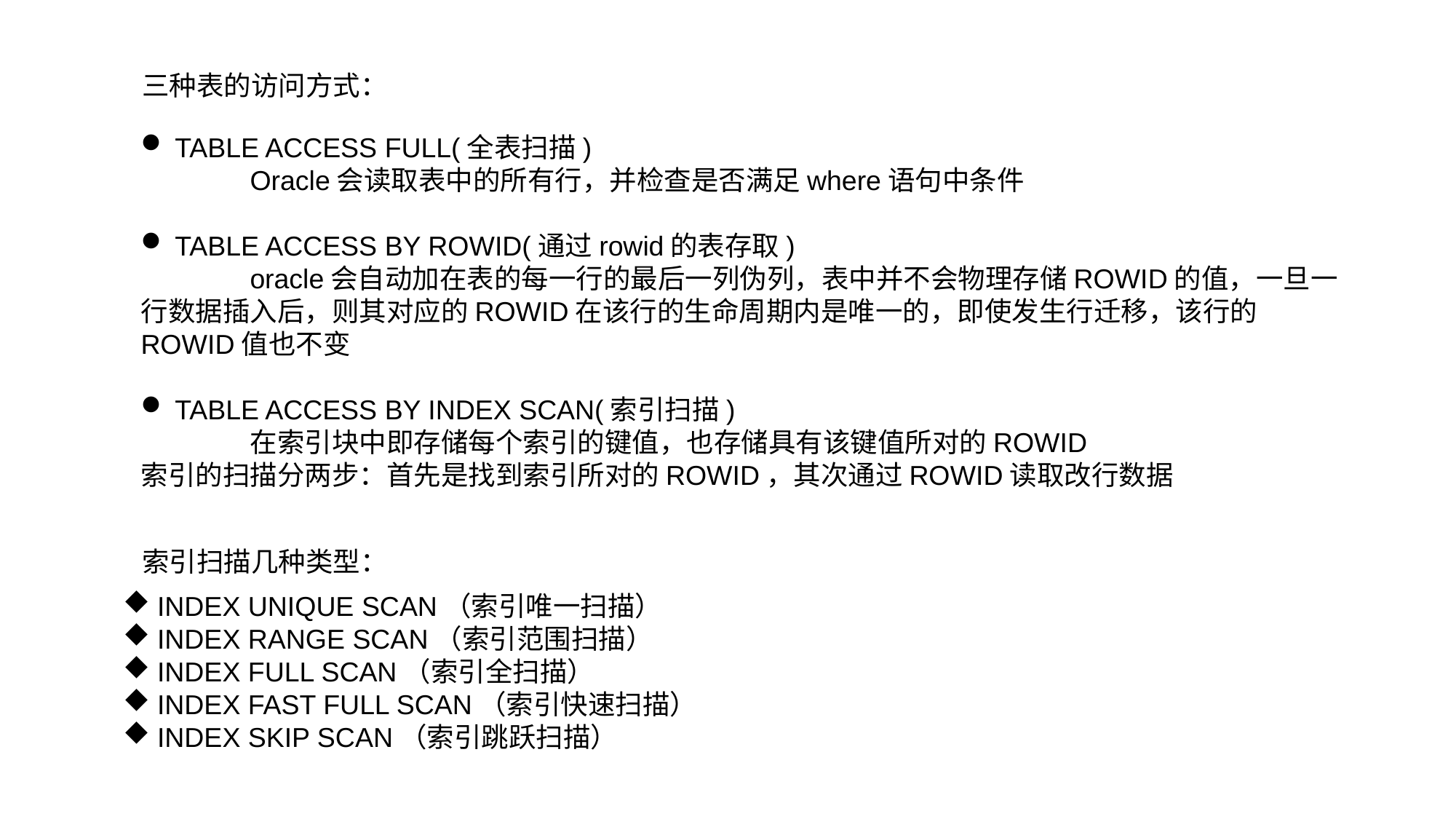

三种表的访问方式：
TABLE ACCESS FULL(全表扫描)
	Oracle会读取表中的所有行，并检查是否满足where语句中条件

TABLE ACCESS BY ROWID(通过rowid的表存取)
	oracle会自动加在表的每一行的最后一列伪列，表中并不会物理存储ROWID的值，一旦一行数据插入后，则其对应的ROWID在该行的生命周期内是唯一的，即使发生行迁移，该行的ROWID值也不变

TABLE ACCESS BY INDEX SCAN(索引扫描)
	在索引块中即存储每个索引的键值，也存储具有该键值所对的ROWID
索引的扫描分两步：首先是找到索引所对的ROWID，其次通过ROWID读取改行数据
索引扫描几种类型：
INDEX UNIQUE SCAN（索引唯一扫描）
INDEX RANGE SCAN（索引范围扫描）
INDEX FULL SCAN（索引全扫描）
INDEX FAST FULL SCAN（索引快速扫描）
INDEX SKIP SCAN（索引跳跃扫描）